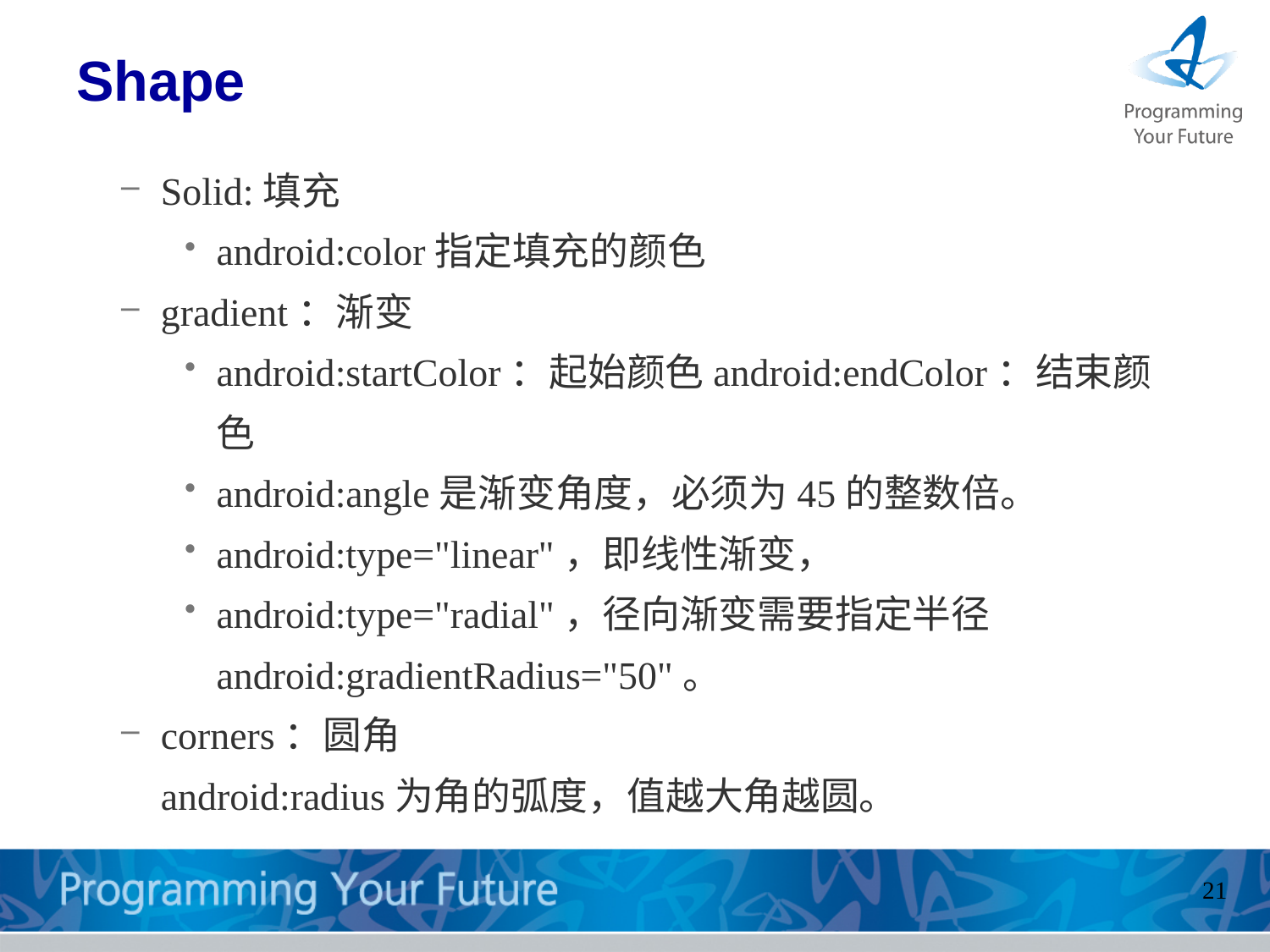

# Shape
Solid:填充
android:color指定填充的颜色
gradient：渐变
android:startColor：起始颜色android:endColor：结束颜色
android:angle是渐变角度，必须为45的整数倍。
android:type="linear"，即线性渐变，
android:type="radial"，径向渐变需要指定半径android:gradientRadius="50"。
corners：圆角
android:radius为角的弧度，值越大角越圆。